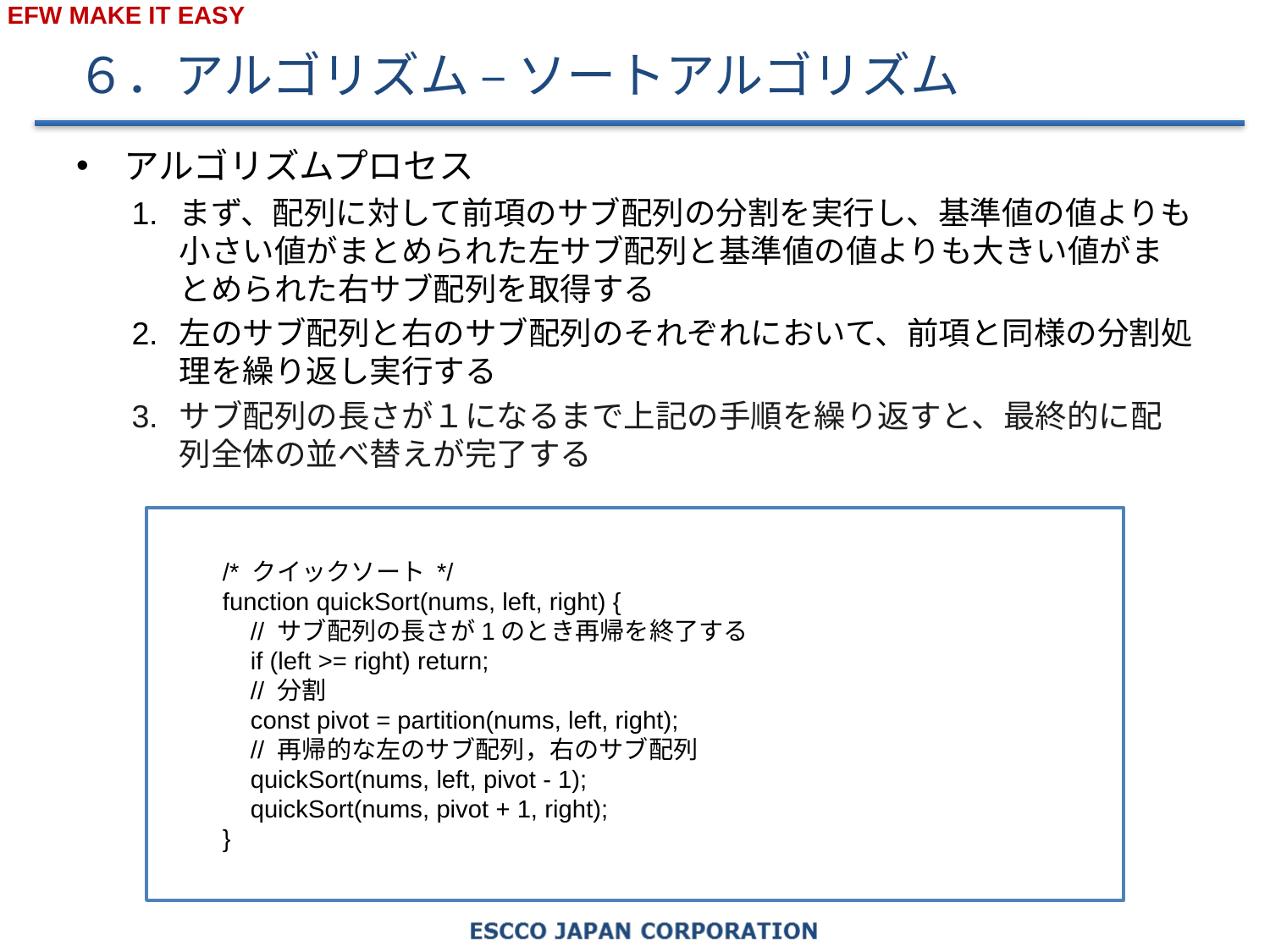

# ６．アルゴリズム – ソートアルゴリズム
アルゴリズムプロセス
まず、配列に対して前項のサブ配列の分割を実行し、基準値の値よりも小さい値がまとめられた左サブ配列と基準値の値よりも大きい値がまとめられた右サブ配列を取得する
左のサブ配列と右のサブ配列のそれぞれにおいて、前項と同様の分割処理を繰り返し実行する
サブ配列の長さが１になるまで上記の手順を繰り返すと、最終的に配列全体の並べ替えが完了する

/* クイックソート */
function quickSort(nums, left, right) {
    // サブ配列の長さが1のとき再帰を終了する
    if (left >= right) return;
    // 分割
    const pivot = partition(nums, left, right);
    // 再帰的な左のサブ配列，右のサブ配列
    quickSort(nums, left, pivot - 1);
    quickSort(nums, pivot + 1, right);
}